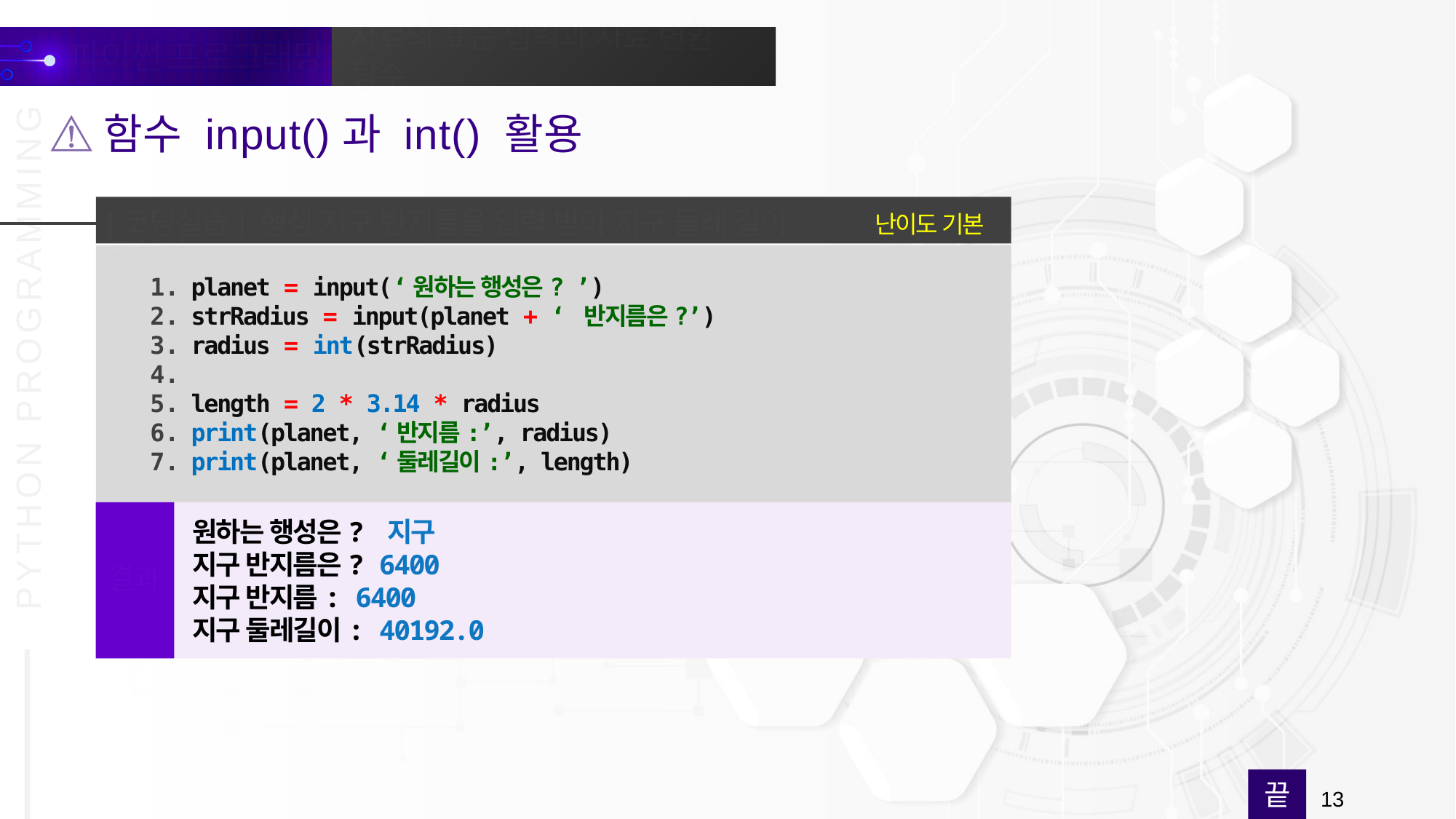

함수 input()과 int() 활용

난이도 기본
[코딩실습] 행성 지구 반지름을 입력 받아 지구 둘레 길이 구하기
planet = input(‘원하는 행성은? ’)
strRadius = input(planet + ‘ 반지름은?’)
radius = int(strRadius)

length = 2 * 3.14 * radius
print(planet, ‘반지름:’, radius)
print(planet, ‘둘레길이:’, length)
원하는 행성은? 지구
지구 반지름은? 6400
지구 반지름: 6400
지구 둘레길이: 40192.0

결과
끝
13